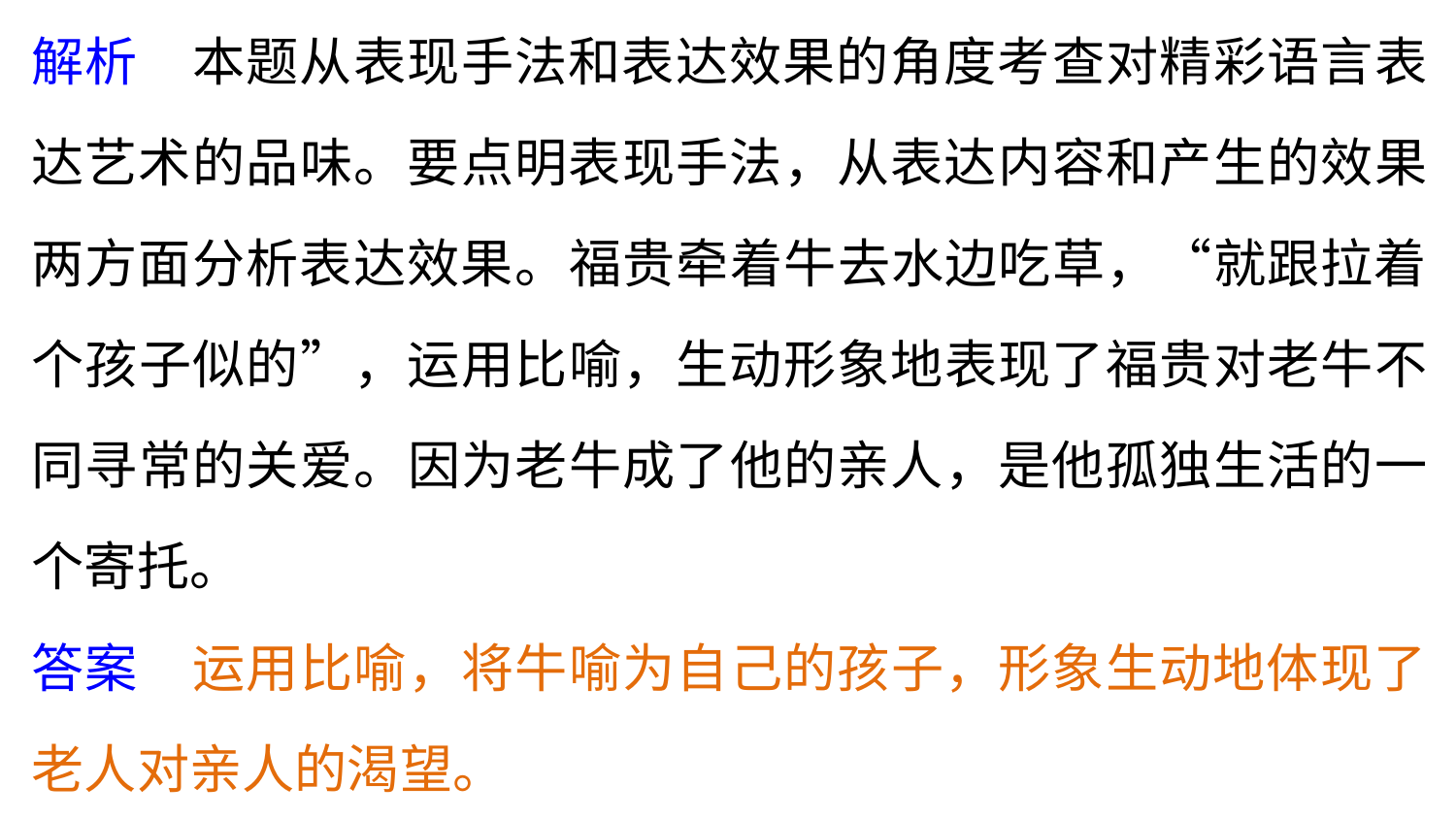

解析　本题从表现手法和表达效果的角度考查对精彩语言表达艺术的品味。要点明表现手法，从表达内容和产生的效果两方面分析表达效果。福贵牵着牛去水边吃草，“就跟拉着个孩子似的”，运用比喻，生动形象地表现了福贵对老牛不同寻常的关爱。因为老牛成了他的亲人，是他孤独生活的一个寄托。
答案　运用比喻，将牛喻为自己的孩子，形象生动地体现了老人对亲人的渴望。